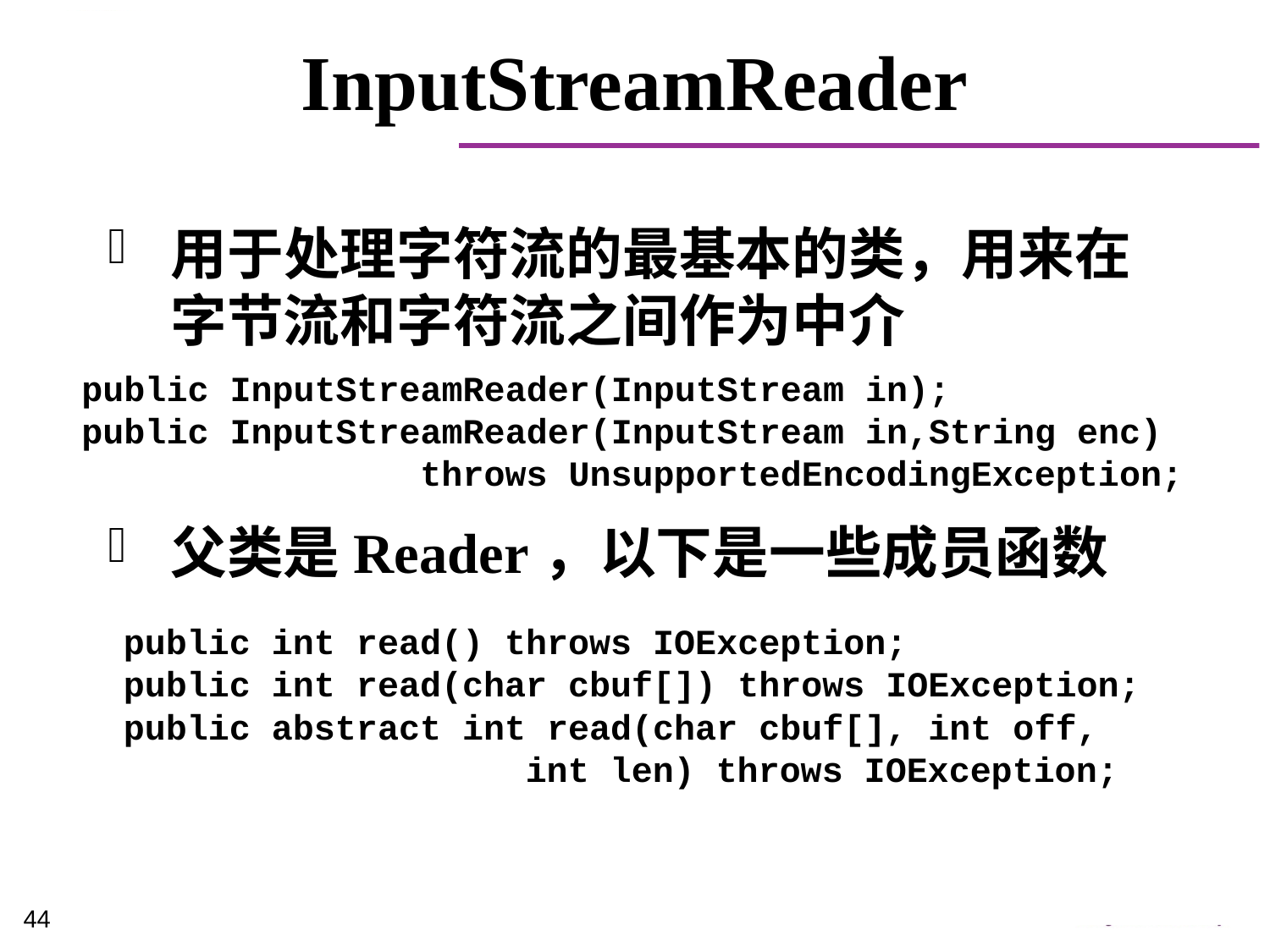

# InputStreamReader
用于处理字符流的最基本的类，用来在字节流和字符流之间作为中介
父类是Reader，以下是一些成员函数
public InputStreamReader(InputStream in);
public InputStreamReader(InputStream in,String enc)
                throws UnsupportedEncodingException;
public int read() throws IOException;
public int read(char cbuf[]) throws IOException;
public abstract int read(char cbuf[], int off,
                   int len) throws IOException;
44